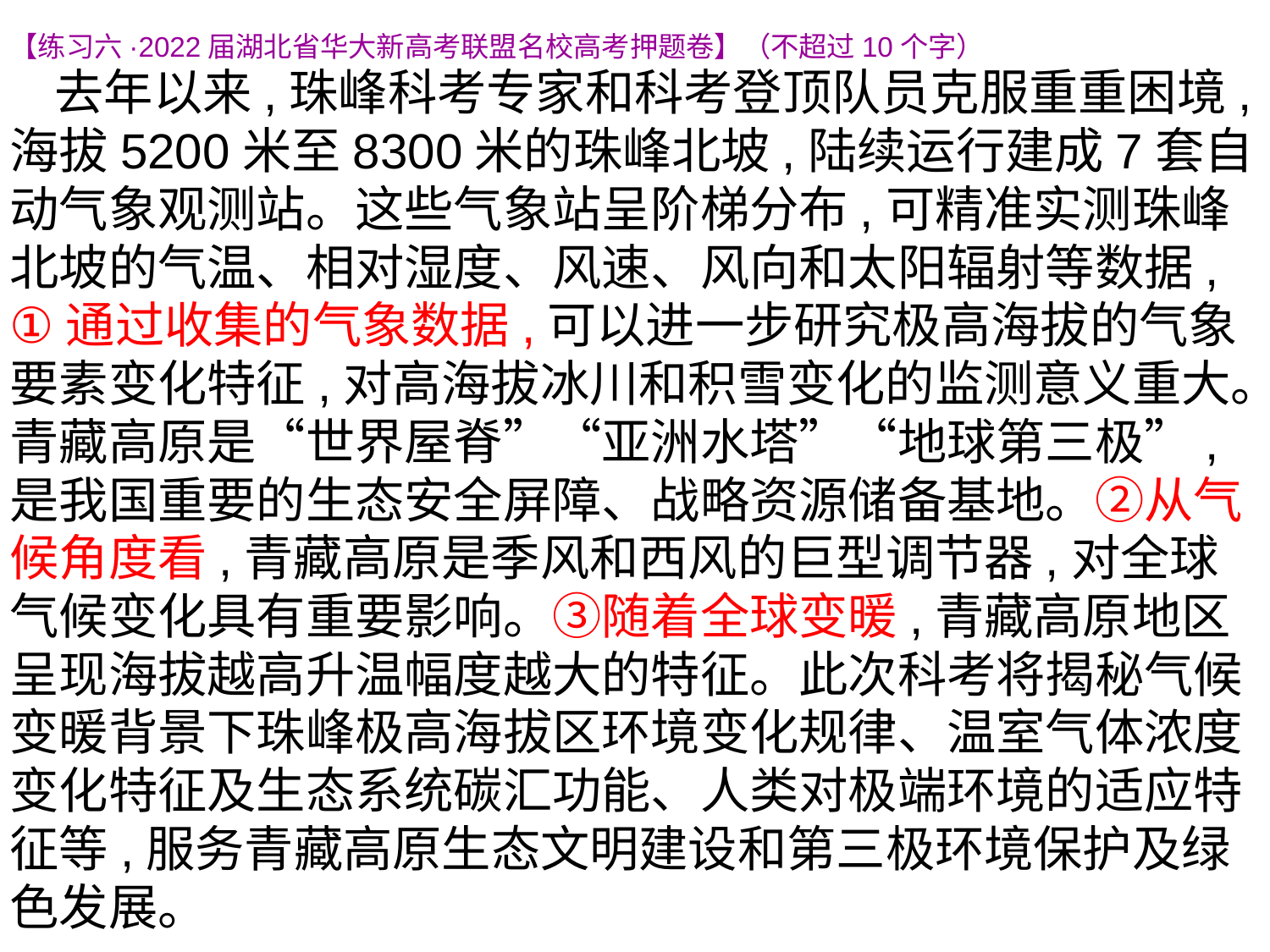

【练习六·2022届湖北省华大新高考联盟名校高考押题卷】（不超过10个字）
   去年以来,珠峰科考专家和科考登顶队员克服重重困境,海拔5200米至8300米的珠峰北坡,陆续运行建成7套自动气象观测站。这些气象站呈阶梯分布,可精准实测珠峰北坡的气温、相对湿度、风速、风向和太阳辐射等数据,  ①通过收集的气象数据,可以进一步研究极高海拔的气象要素变化特征,对高海拔冰川和积雪变化的监测意义重大。青藏高原是“世界屋脊”“亚洲水塔”“地球第三极”,是我国重要的生态安全屏障、战略资源储备基地。②从气候角度看,青藏高原是季风和西风的巨型调节器,对全球气候变化具有重要影响。③随着全球变暖,青藏高原地区呈现海拔越高升温幅度越大的特征。此次科考将揭秘气候变暖背景下珠峰极高海拔区环境变化规律、温室气体浓度变化特征及生态系统碳汇功能、人类对极端环境的适应特征等,服务青藏高原生态文明建设和第三极环境保护及绿色发展。